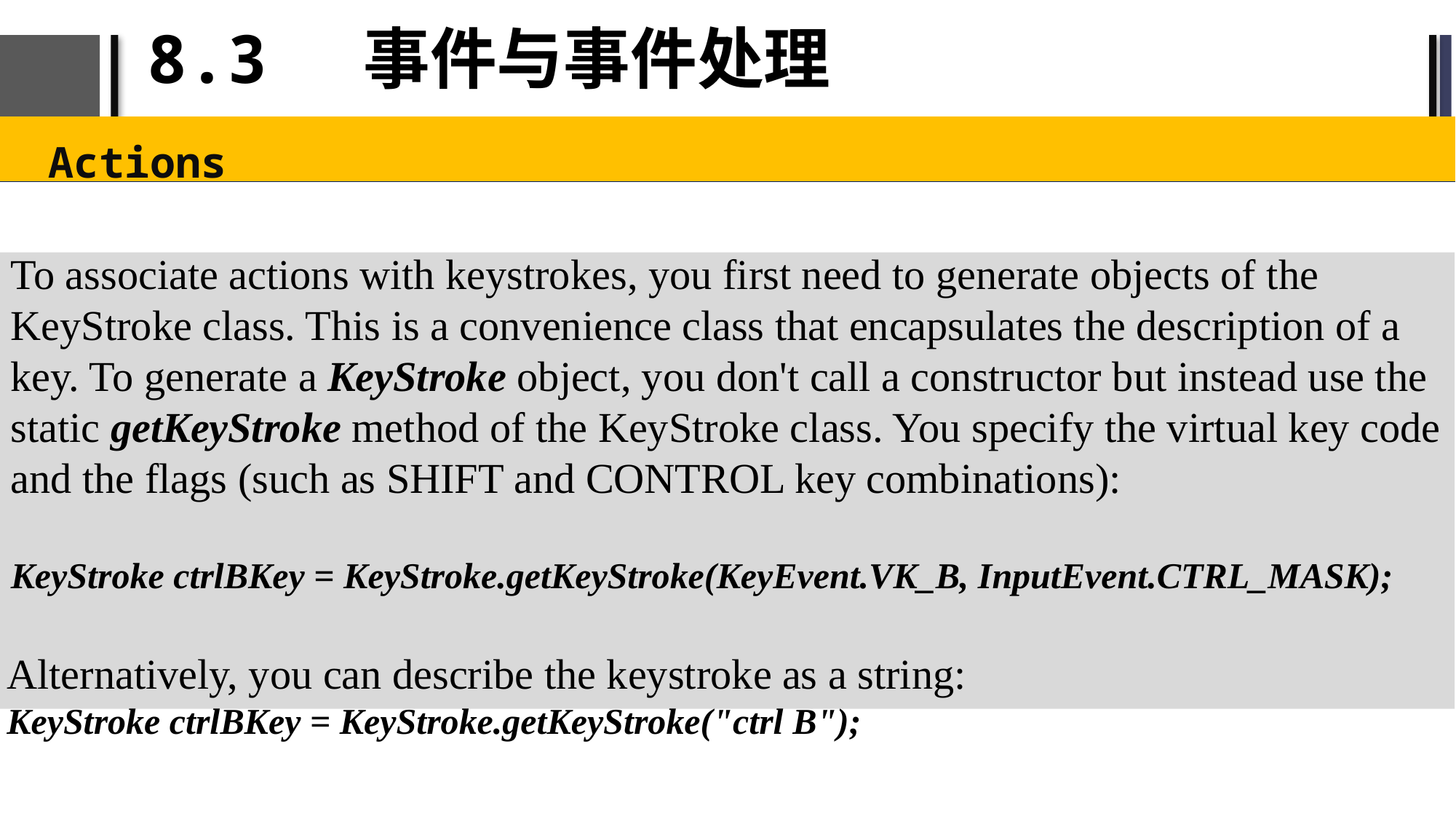

# 8.3  事件与事件处理

Actions

To associate actions with keystrokes, you first need to generate objects of the KeyStroke class. This is a convenience class that encapsulates the description of a key. To generate a KeyStroke object, you don't call a constructor but instead use the static getKeyStroke method of the KeyStroke class. You specify the virtual key code and the flags (such as SHIFT and CONTROL key combinations):

KeyStroke ctrlBKey = KeyStroke.getKeyStroke(KeyEvent.VK_B, InputEvent.CTRL_MASK);

Alternatively, you can describe the keystroke as a string:
KeyStroke ctrlBKey = KeyStroke.getKeyStroke("ctrl B");